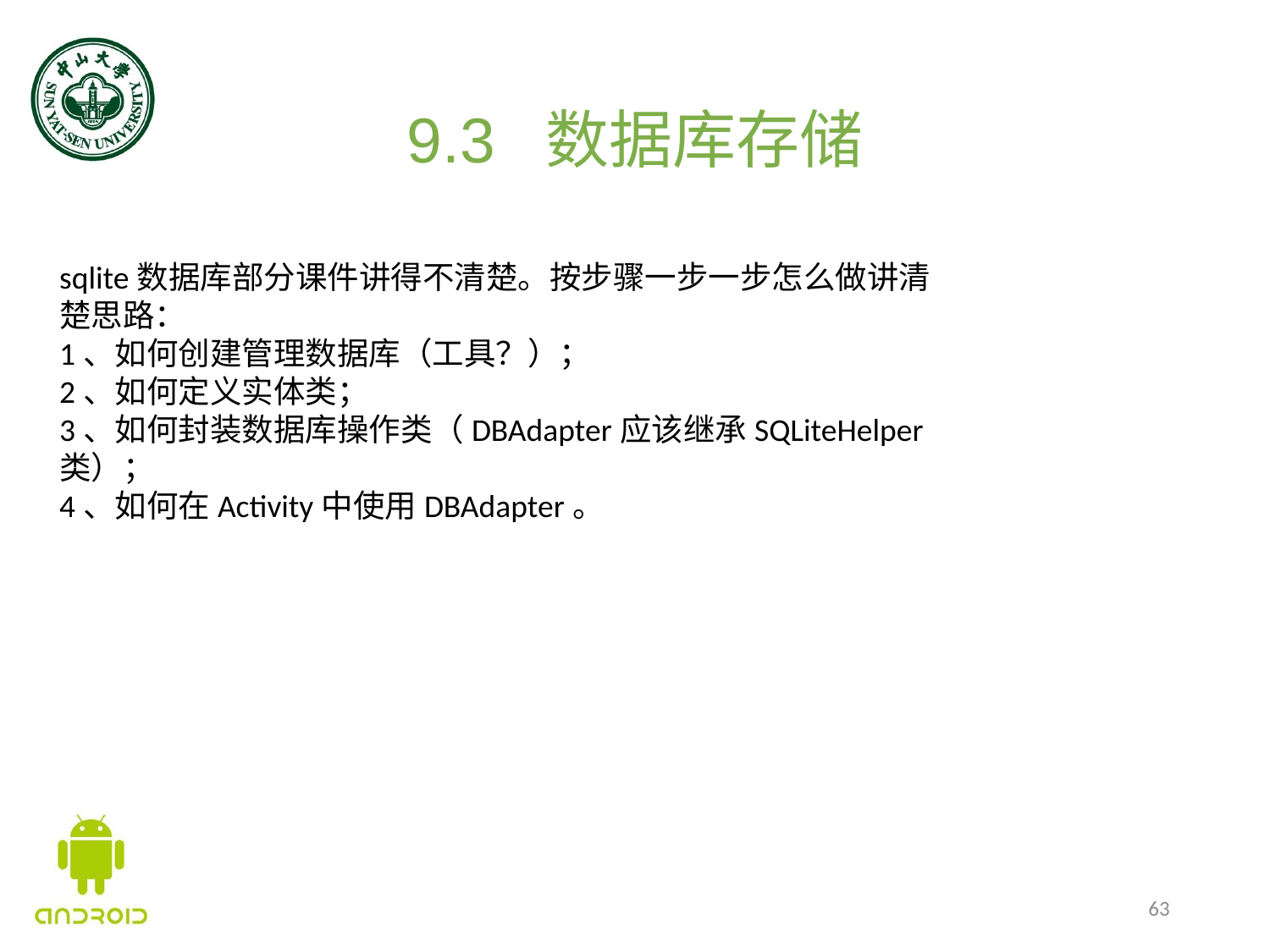

# 9.3  数据库存储
sqlite数据库部分课件讲得不清楚。按步骤一步一步怎么做讲清楚思路：
1、如何创建管理数据库（工具？）；
2、如何定义实体类；
3、如何封装数据库操作类（DBAdapter应该继承SQLiteHelper类）；
4、如何在Activity中使用DBAdapter。
63